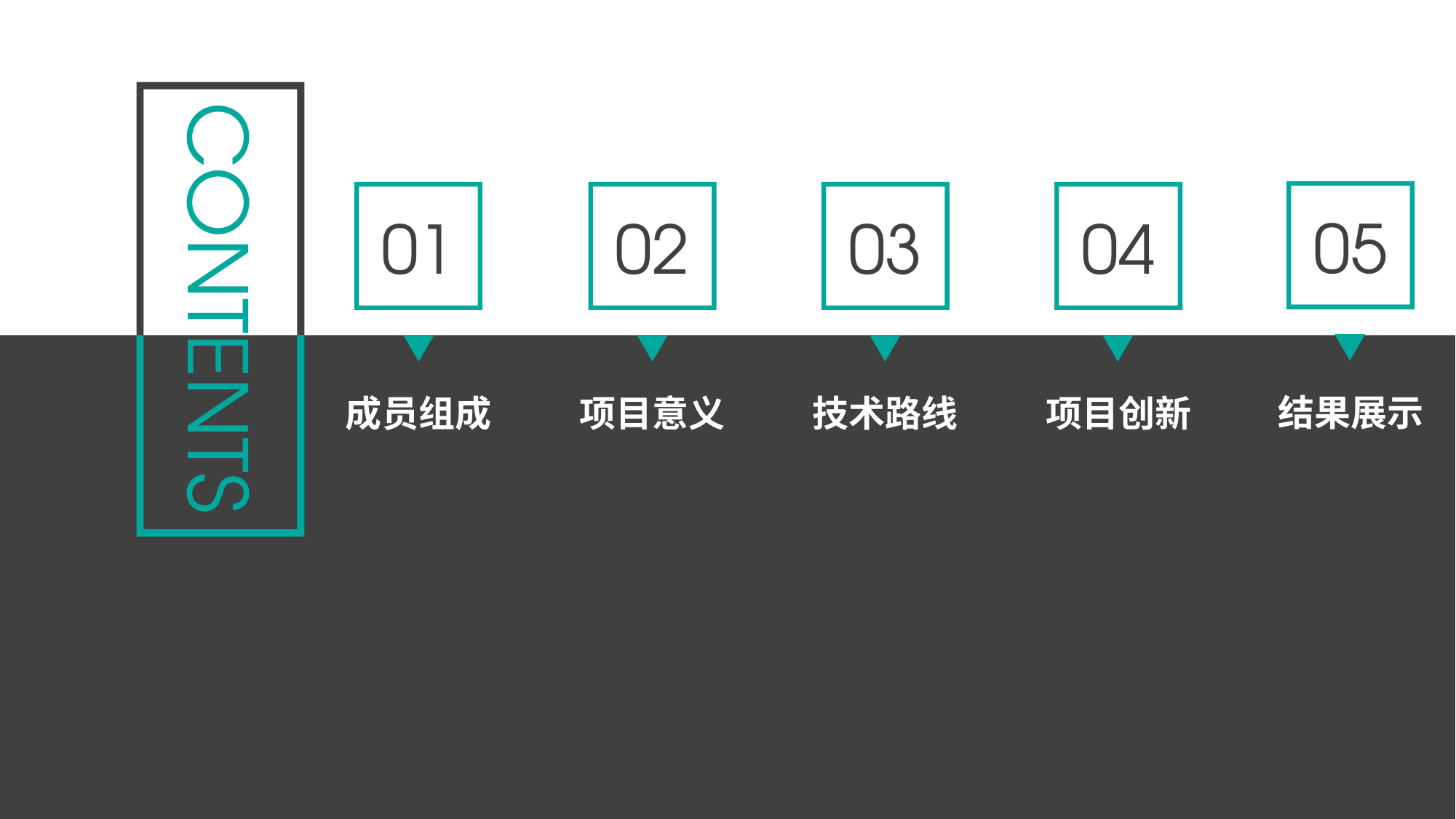

CONTENTS

05

结果展示

01

成员组成

02

项目意义

03

技术路线

04

项目创新